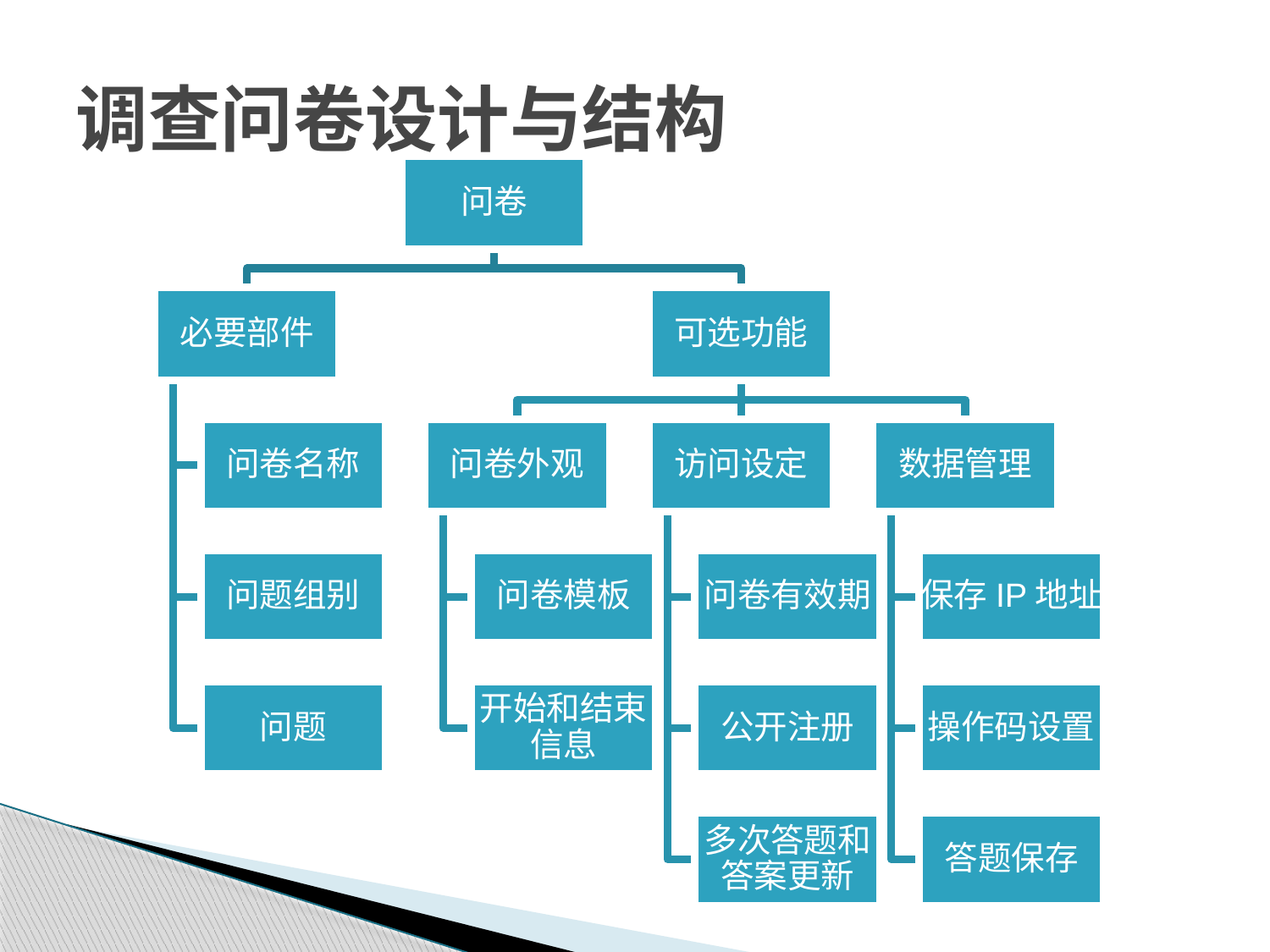

# 调查问卷设计与结构
问卷
必要部件
问卷名称
问题组别
问题
可选功能
问卷外观
问卷模板
开始和结束信息
访问设定
问卷有效期
公开注册
多次答题和答案更新
数据管理
保存IP地址
操作码设置
答题保存